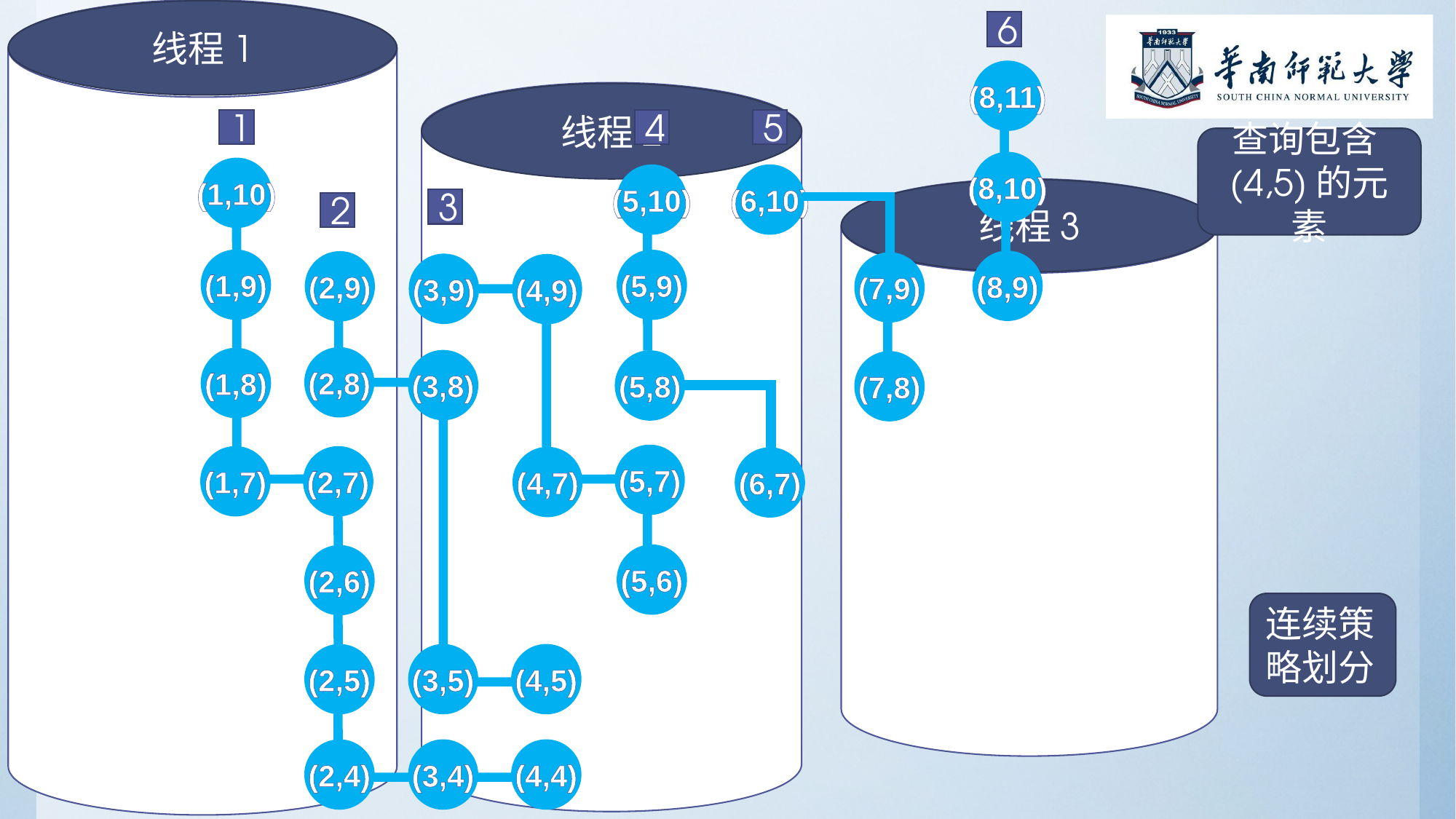

线程1
6
(8,11)

(8,10)

(8,9)

线程2
1
(1,10)

(1,9)

(1,8)

(2,7)
(1,7)

(2,6)

(2,5)

(2,4)
(4,4)
(3,4)

4
(5,10)

(5,9)

(5,8)

(6,7)
5
(6,10)

(7,9)

(7,8)
查询包含(4,5)的元素

线程3
3
(3,9)
(4,9)

(5,7)
(4,7)

(5,6)
2
(2,9)

(2,8)
(3,8)

(4,5)
(3,5)

连续策略划分